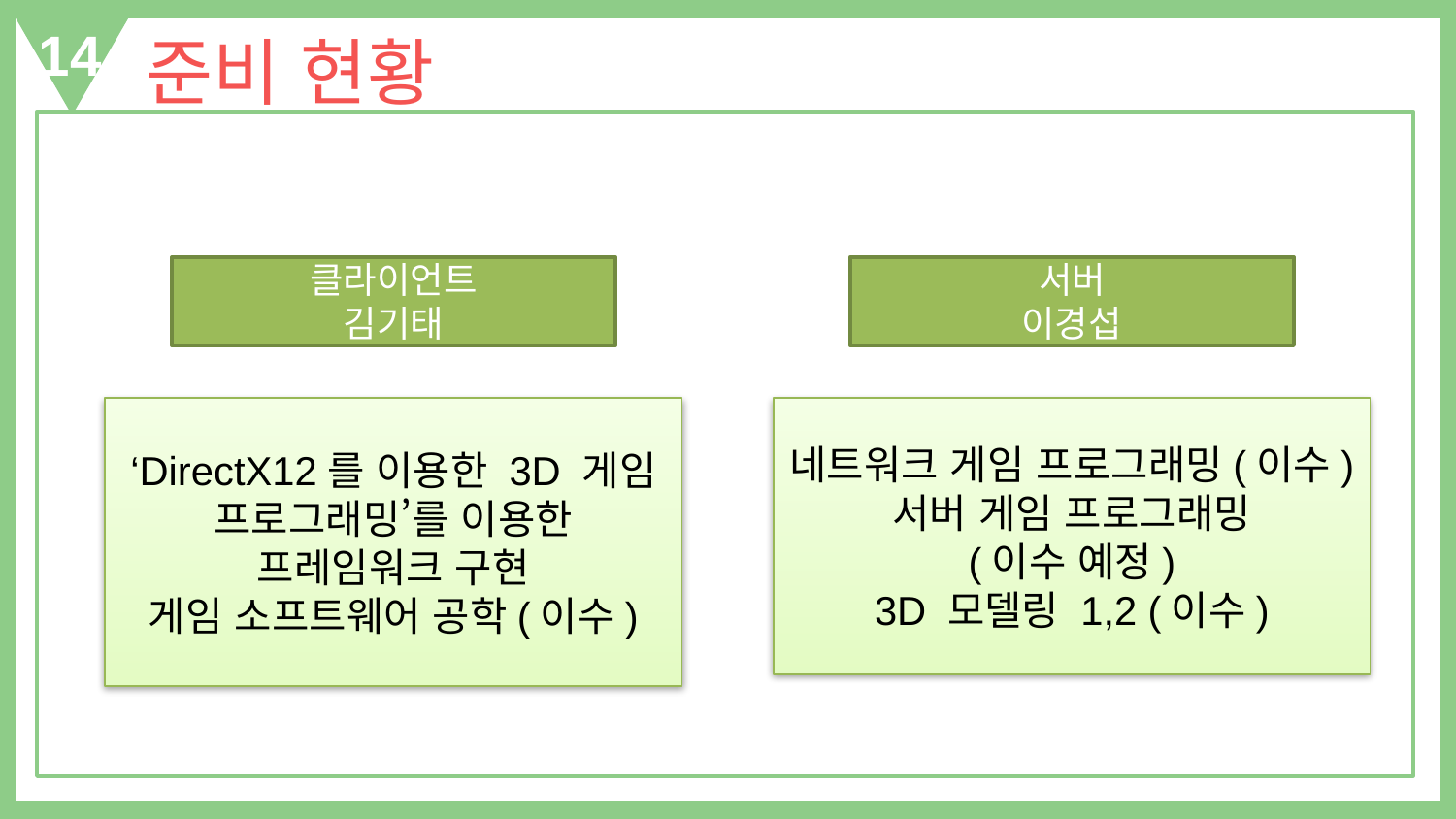

14
준비 현황
서버
이경섭
클라이언트
김기태
‘DirectX12를 이용한 3D 게임 프로그래밍’를 이용한 프레임워크 구현
게임 소프트웨어 공학(이수)
네트워크 게임 프로그래밍(이수)
서버 게임 프로그래밍
(이수 예정)
3D 모델링 1,2 (이수)